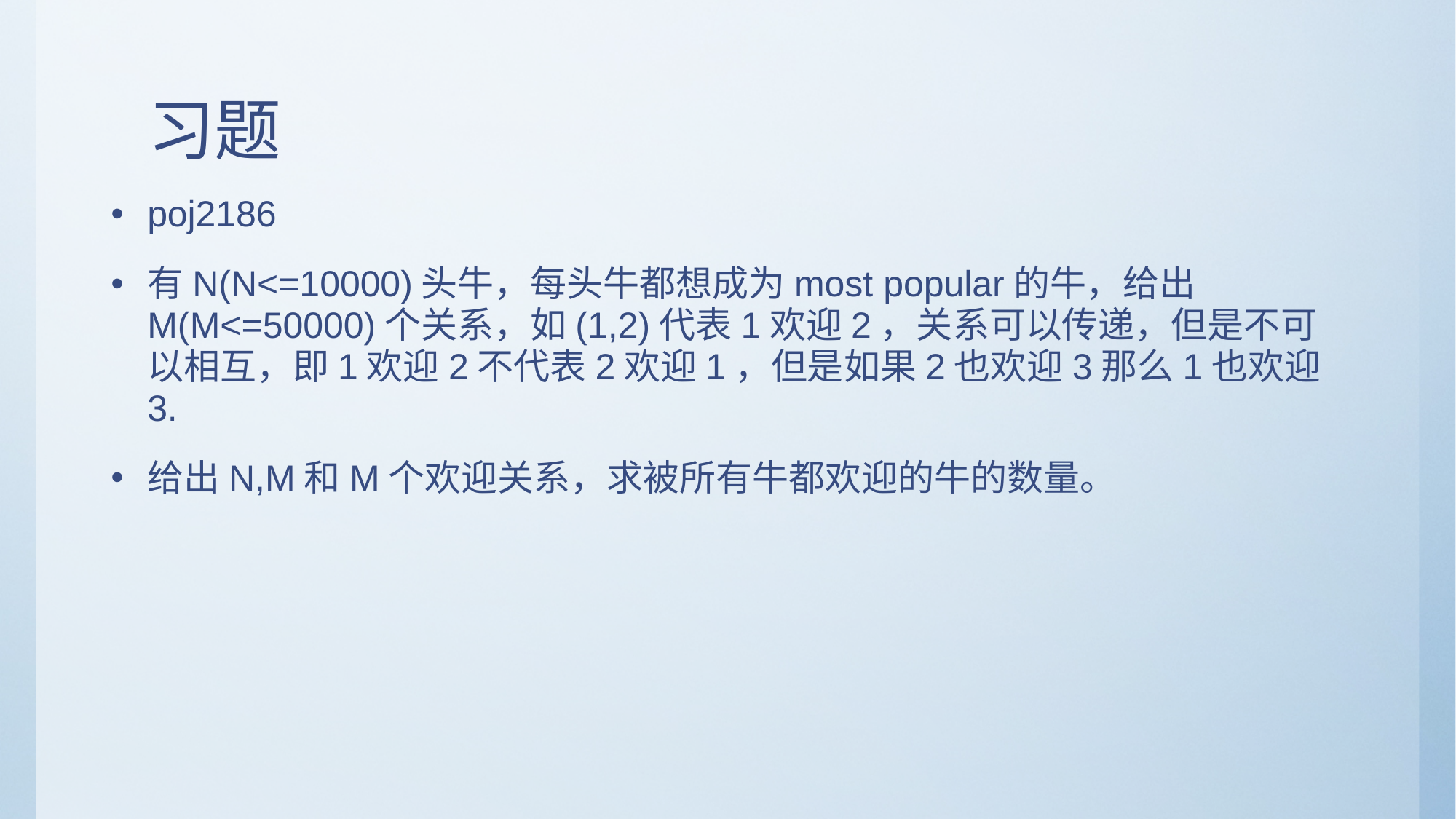

# 习题
poj2186
有N(N<=10000)头牛，每头牛都想成为most popular的牛，给出M(M<=50000)个关系，如(1,2)代表1欢迎2，关系可以传递，但是不可以相互，即1欢迎2不代表2欢迎1，但是如果2也欢迎3那么1也欢迎3.
给出N,M和M个欢迎关系，求被所有牛都欢迎的牛的数量。